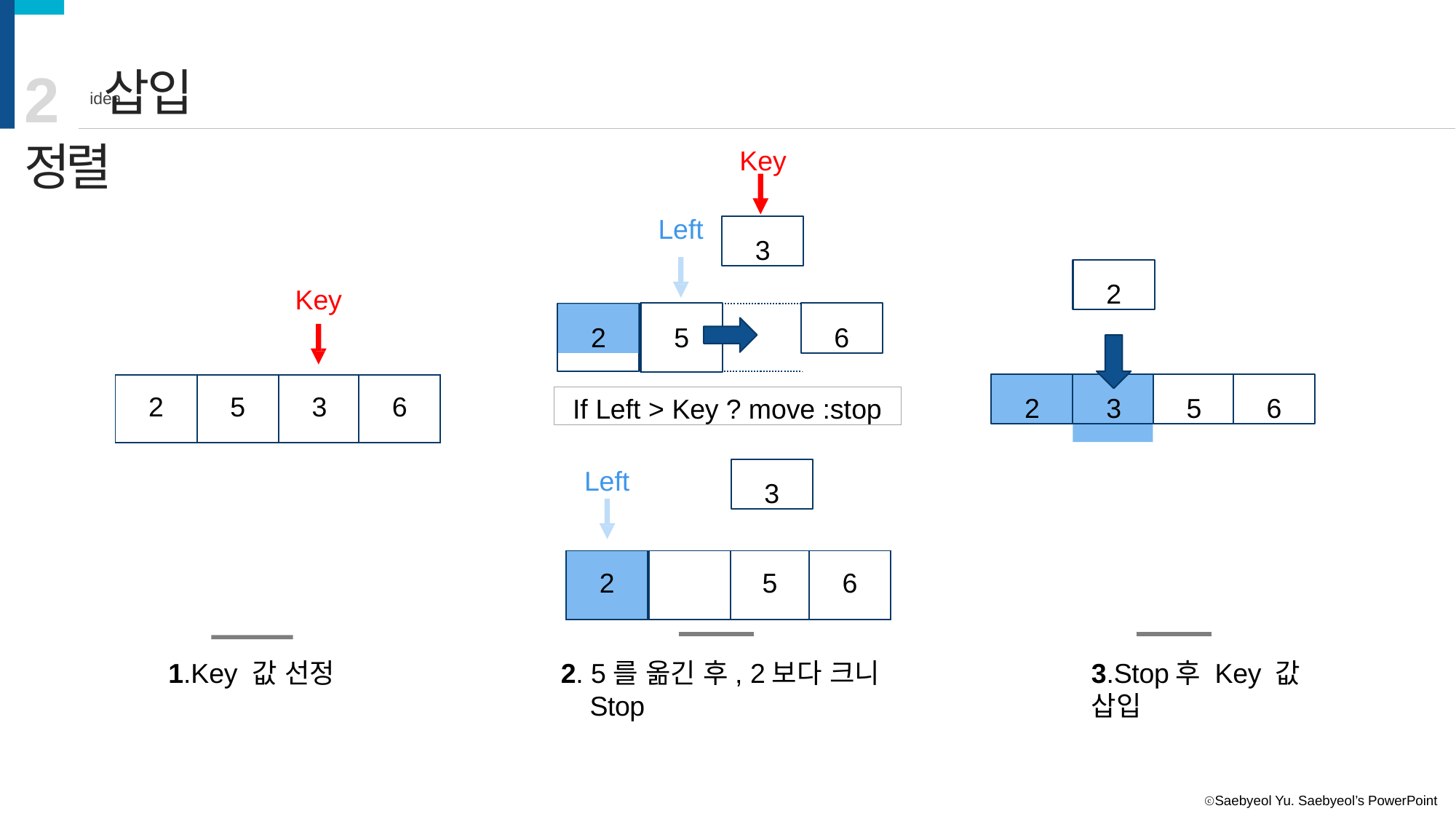

# 2 삽입 정렬
idea

Key

Left
3

2
Key

6

2

5

2

3

5

6
| 2 | 5 | 3 | 6 |
| --- | --- | --- | --- |

If Left > Key ? move :stop
3
Left

| 2 |  | 5 | 6 |
| --- | --- | --- | --- |

1.Key 값 선정
2. 5를 옮긴 후, 2보다 크니
Stop
3.Stop후 Key 값 삽입
ⓒSaebyeol Yu. Saebyeol’s PowerPoint